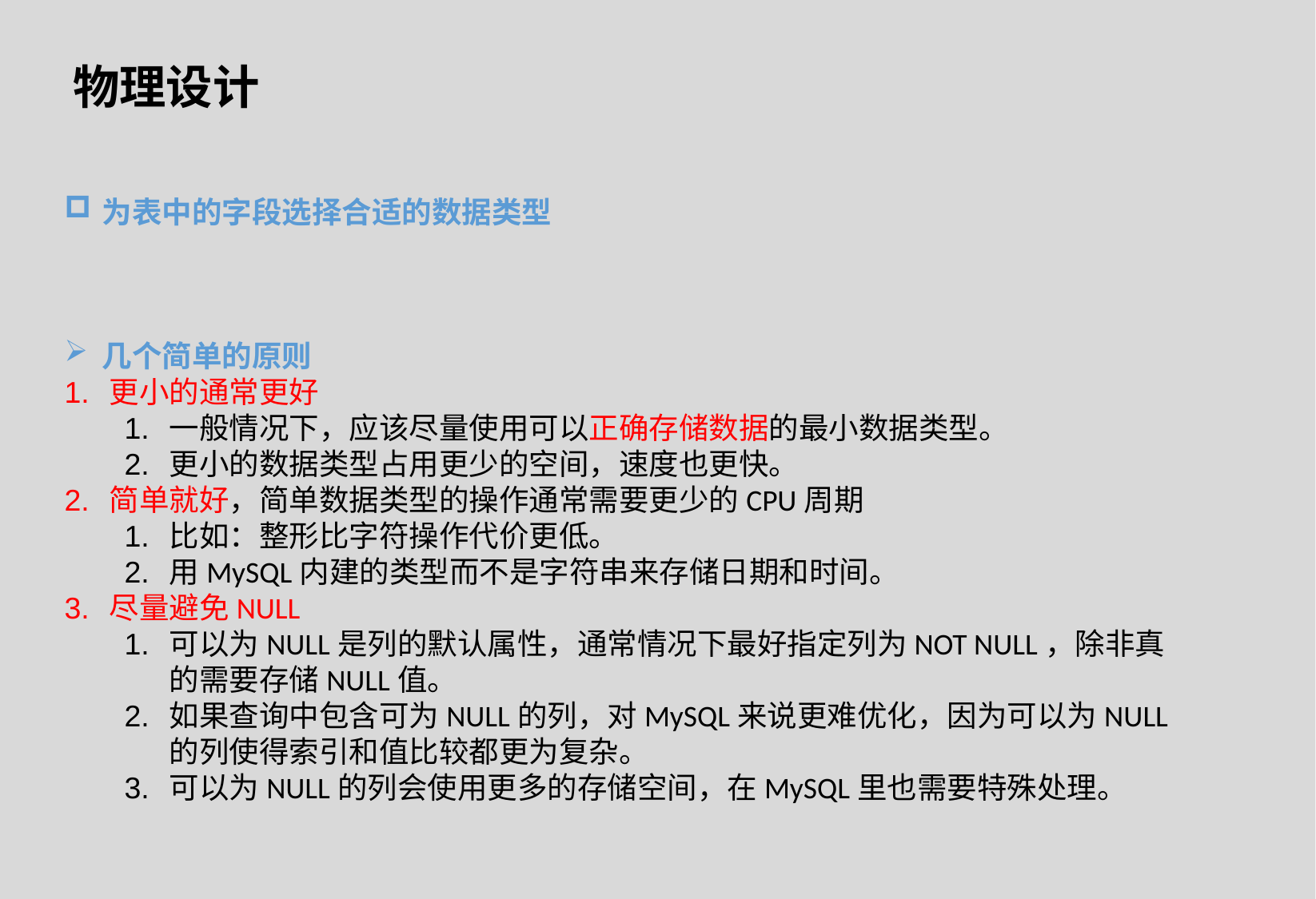

物理设计
为表中的字段选择合适的数据类型

几个简单的原则
更小的通常更好
一般情况下，应该尽量使用可以正确存储数据的最小数据类型。
更小的数据类型占用更少的空间，速度也更快。
简单就好，简单数据类型的操作通常需要更少的CPU周期
比如：整形比字符操作代价更低。
用MySQL内建的类型而不是字符串来存储日期和时间。
尽量避免NULL
可以为NULL是列的默认属性，通常情况下最好指定列为NOT NULL，除非真的需要存储NULL值。
如果查询中包含可为NULL的列，对MySQL来说更难优化，因为可以为NULL的列使得索引和值比较都更为复杂。
可以为NULL的列会使用更多的存储空间，在MySQL里也需要特殊处理。